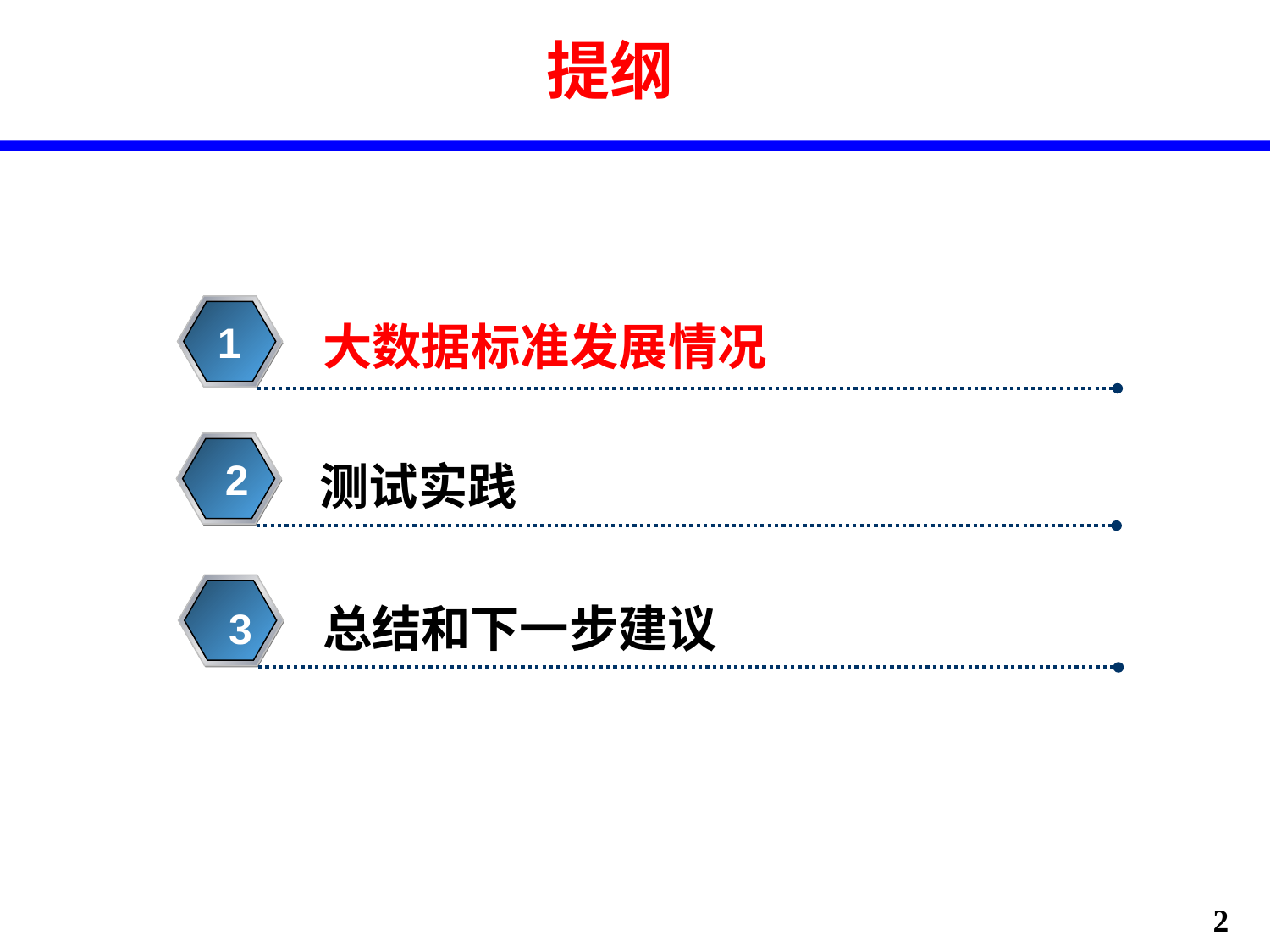

# 提纲

1
大数据标准发展情况

2
测试实践

总结和下一步建议
3